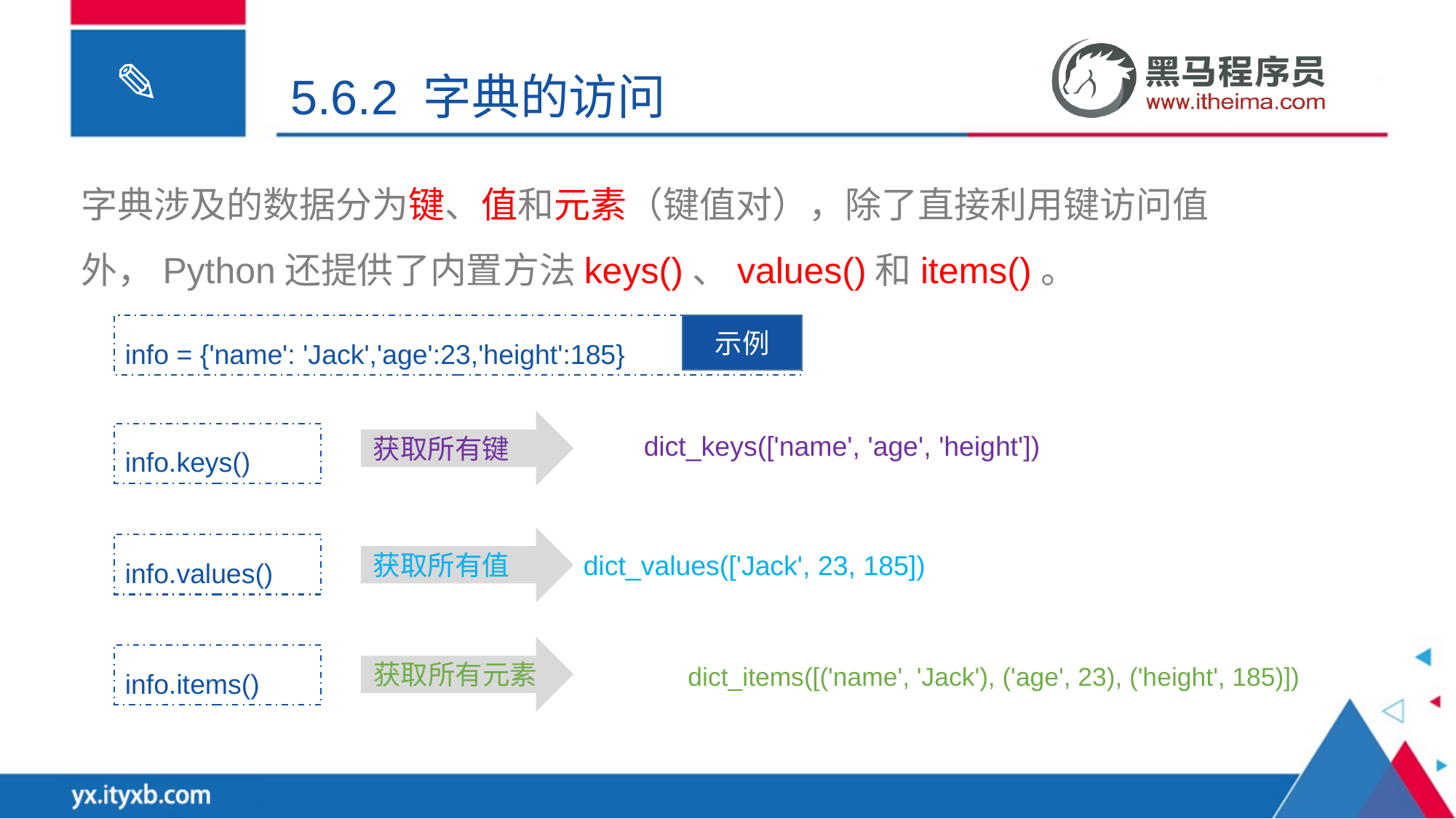

5.6.2 字典的访问
字典涉及的数据分为键、值和元素（键值对），除了直接利用键访问值外，Python还提供了内置方法keys()、values()和items()。
示例
info = {'name': 'Jack','age':23,'height':185}

获取所有键
info.keys()
dict_keys(['name', 'age', 'height'])

获取所有值
info.values()
dict_values(['Jack', 23, 185])

获取所有元素
info.items()
dict_items([('name', 'Jack'), ('age', 23), ('height', 185)])